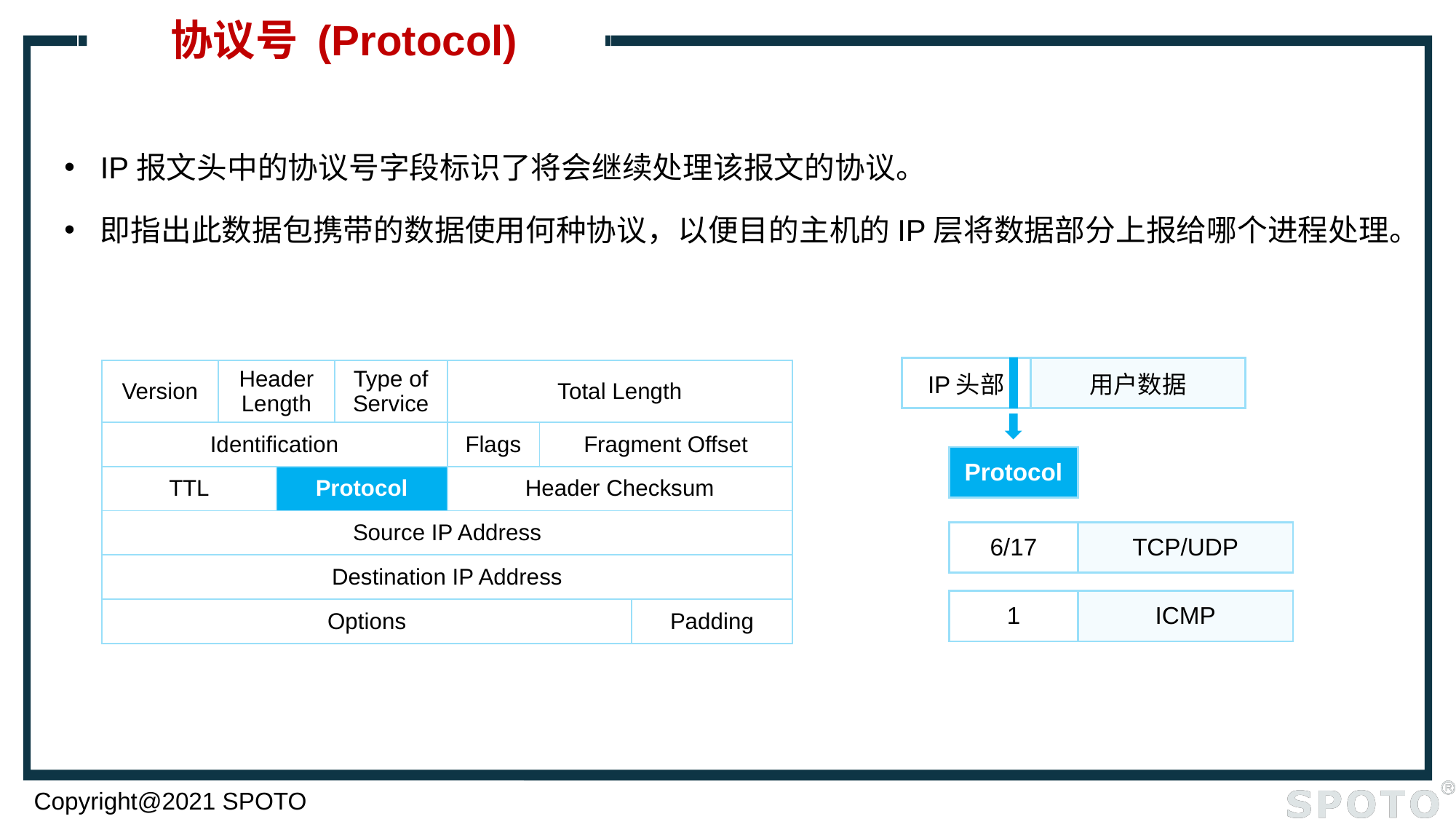

# 协议号 (Protocol)
IP报文头中的协议号字段标识了将会继续处理该报文的协议。
即指出此数据包携带的数据使用何种协议，以便目的主机的IP层将数据部分上报给哪个进程处理。

| IP头部 | 用户数据 |
| --- | --- |
| Version | Header Length |  | Type of Service | Total Length |  |  |
| --- | --- | --- | --- | --- | --- | --- |
| Identification |  |  |  | Flags | Fragment Offset |  |
| TTL |  | Protocol |  | Header Checksum |  |  |
| Source IP Address |  |  |  |  |  |  |
| Destination IP Address |  |  |  |  |  |  |
| Options |  |  |  |  |  | Padding |

| Protocol |
| --- |
| 6/17 | TCP/UDP |
| --- | --- |
| 1 | ICMP |
| --- | --- |